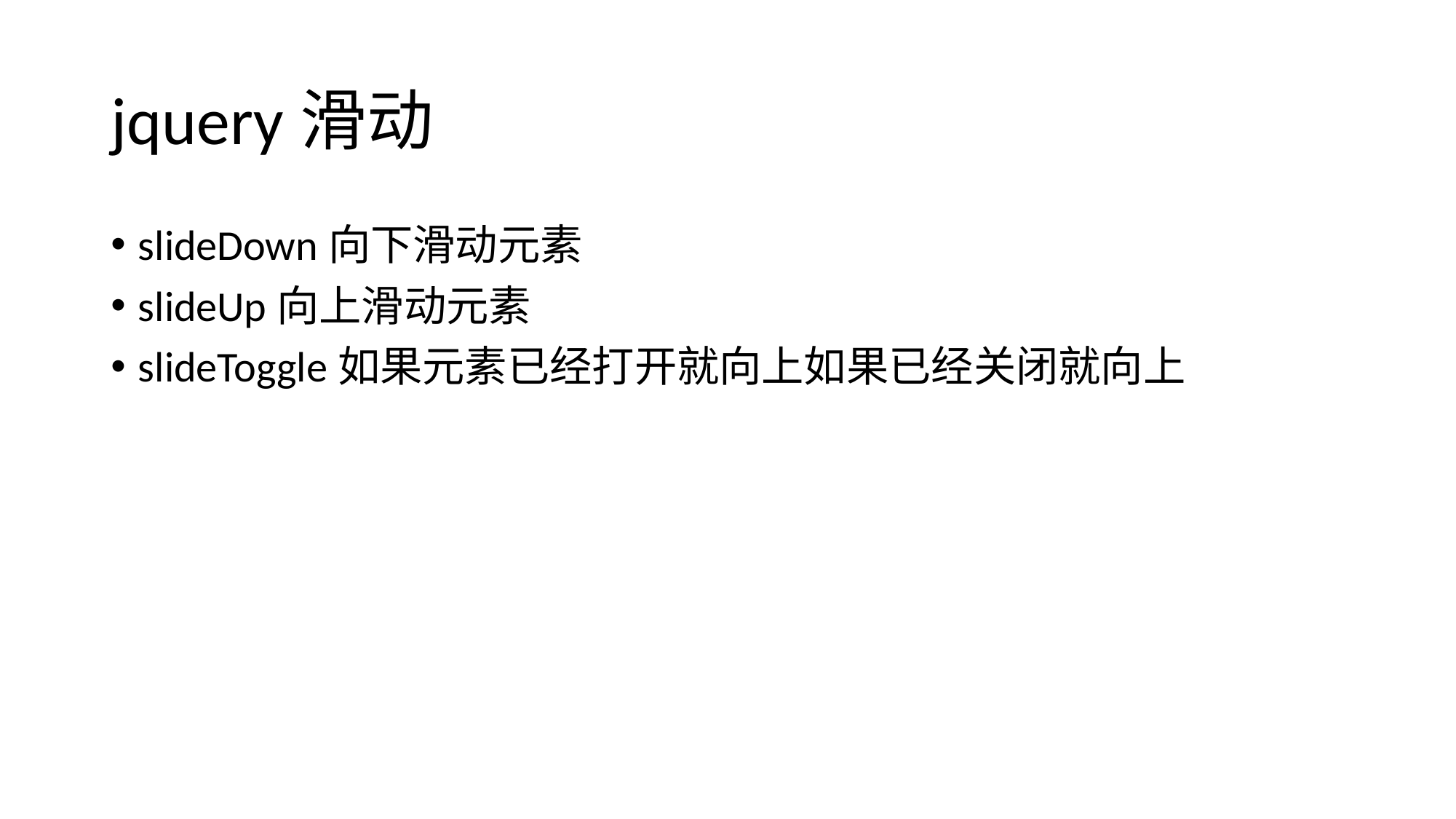

# jquery滑动
slideDown向下滑动元素
slideUp向上滑动元素
slideToggle如果元素已经打开就向上如果已经关闭就向上